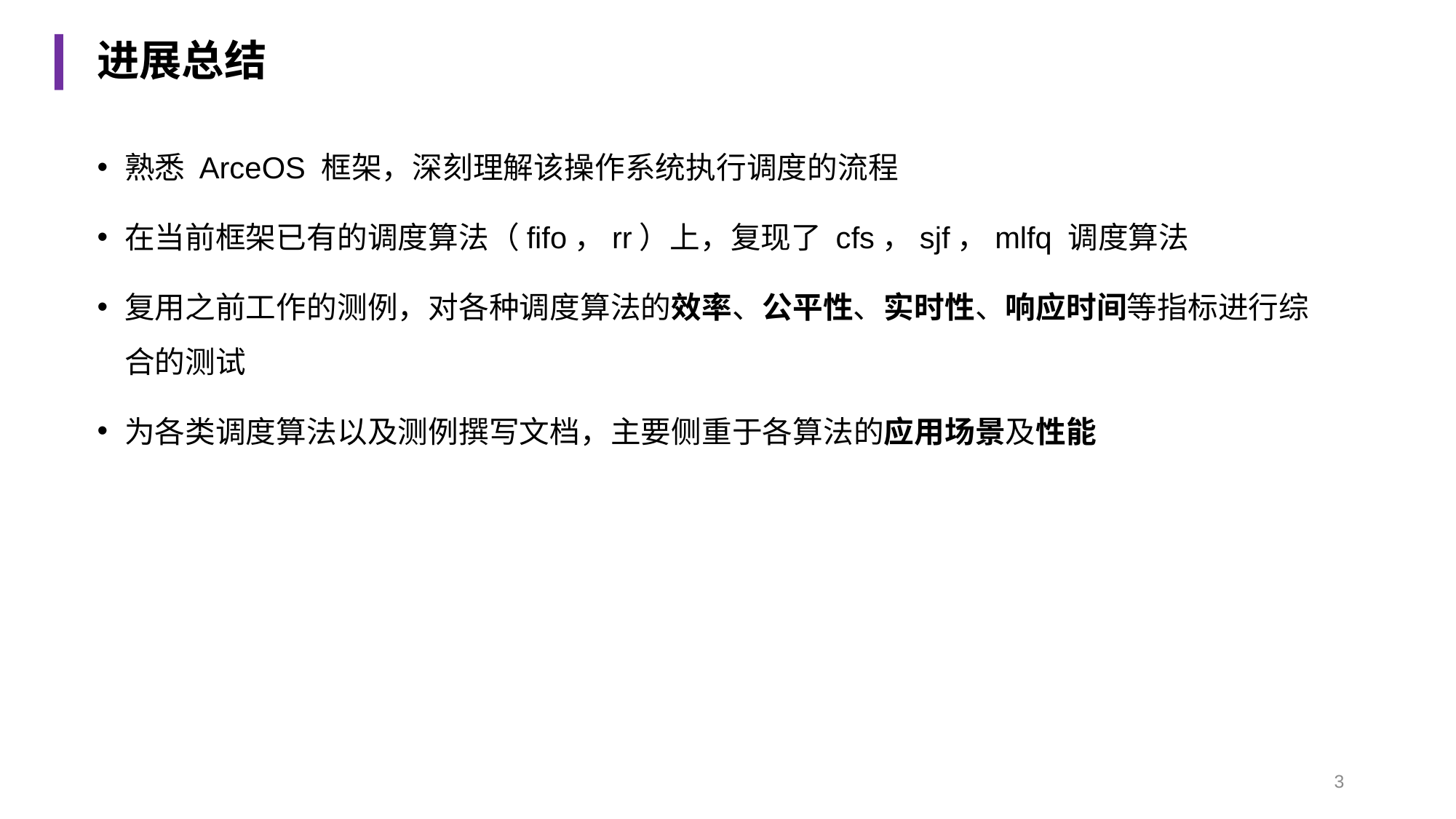

# 进展总结

熟悉 ArceOS 框架，深刻理解该操作系统执行调度的流程
在当前框架已有的调度算法（fifo，rr）上，复现了 cfs，sjf，mlfq 调度算法
复用之前工作的测例，对各种调度算法的效率、公平性、实时性、响应时间等指标进行综合的测试
为各类调度算法以及测例撰写文档，主要侧重于各算法的应用场景及性能
3